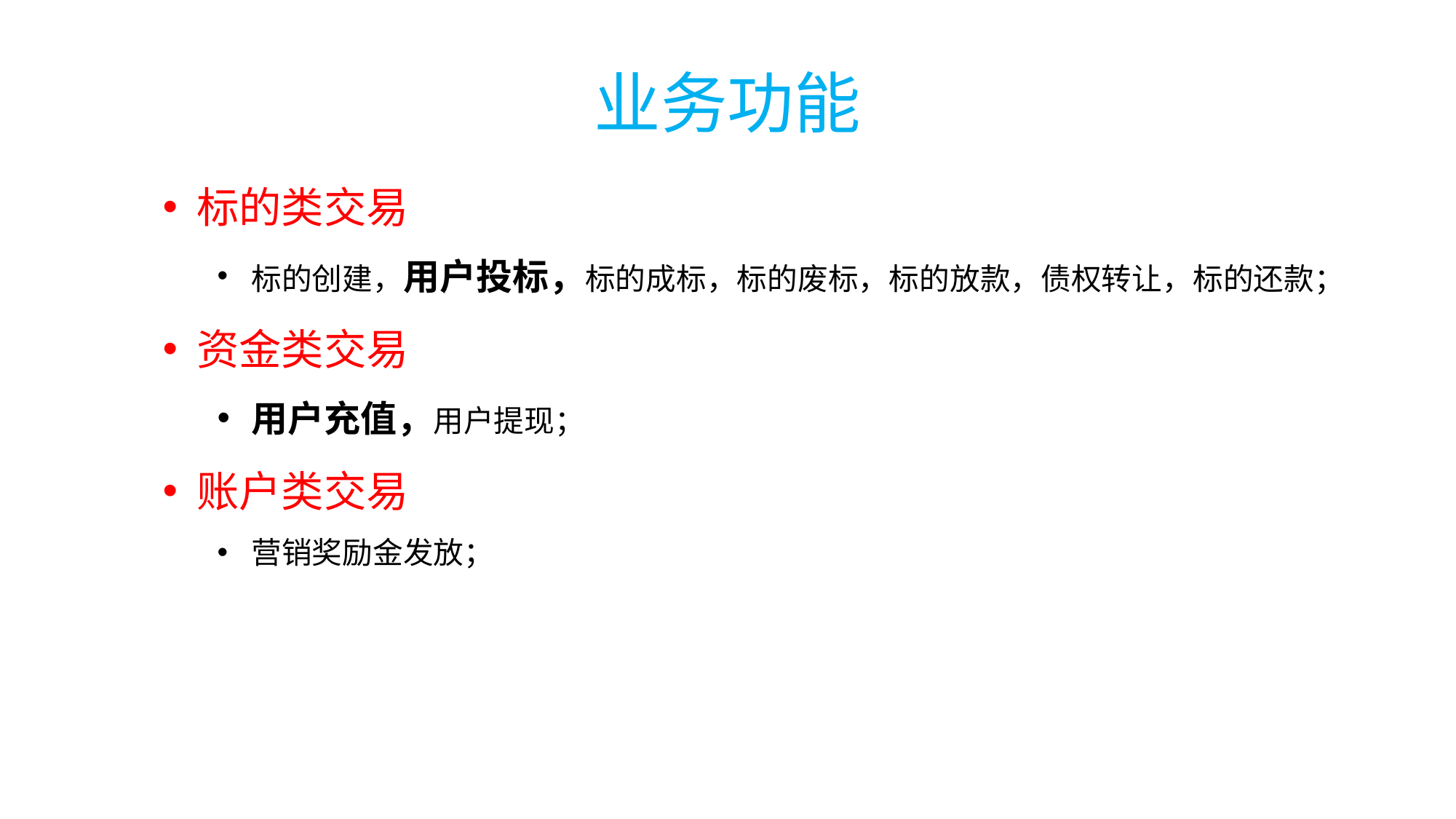

# 业务功能
标的类交易
标的创建，用户投标，标的成标，标的废标，标的放款，债权转让，标的还款；
资金类交易
用户充值，用户提现；
账户类交易
营销奖励金发放；